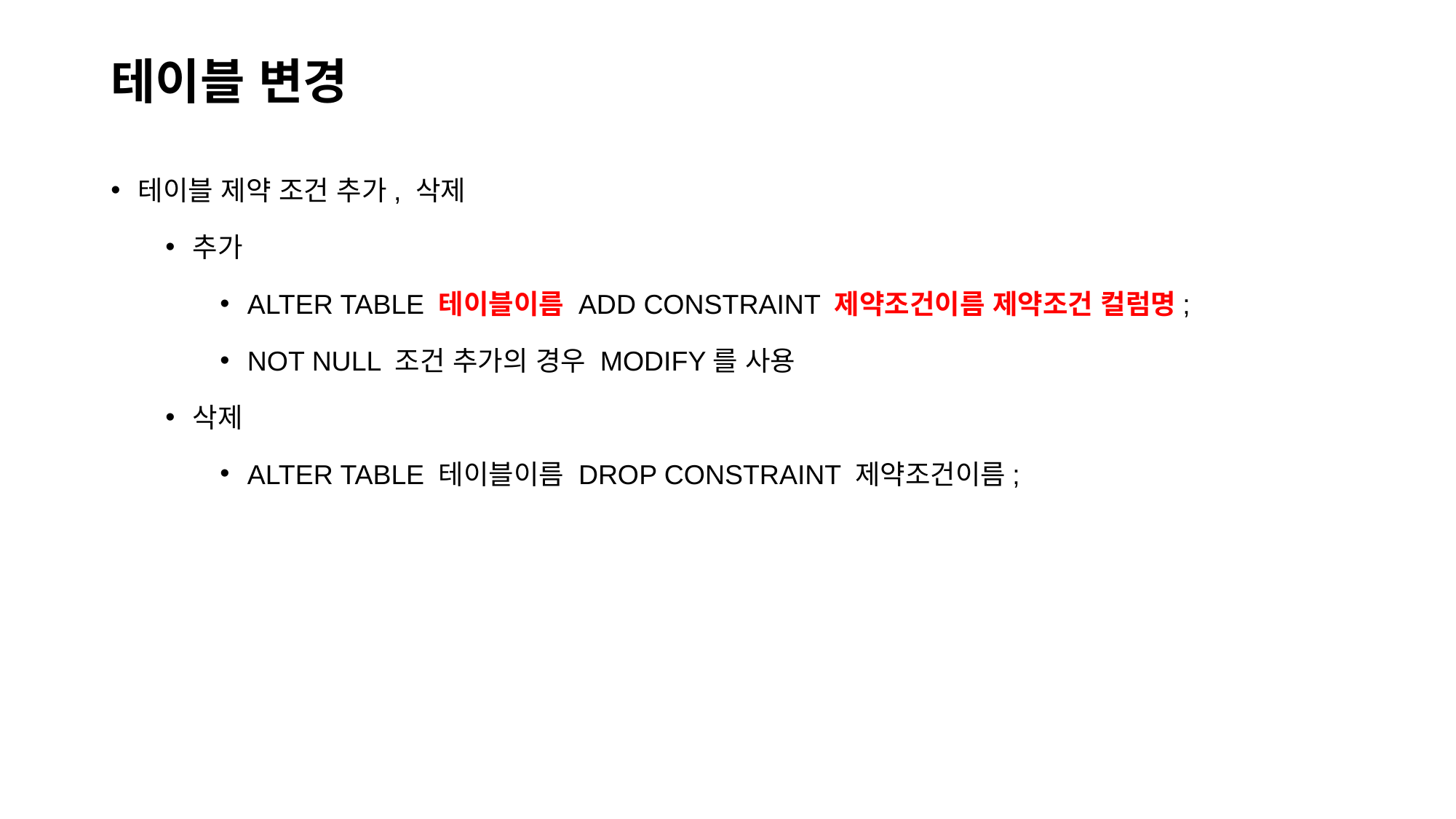

# 테이블 변경
테이블 제약 조건 추가, 삭제
추가
ALTER TABLE 테이블이름 ADD CONSTRAINT 제약조건이름 제약조건 컬럼명;
NOT NULL 조건 추가의 경우 MODIFY를 사용
삭제
ALTER TABLE 테이블이름 DROP CONSTRAINT 제약조건이름;